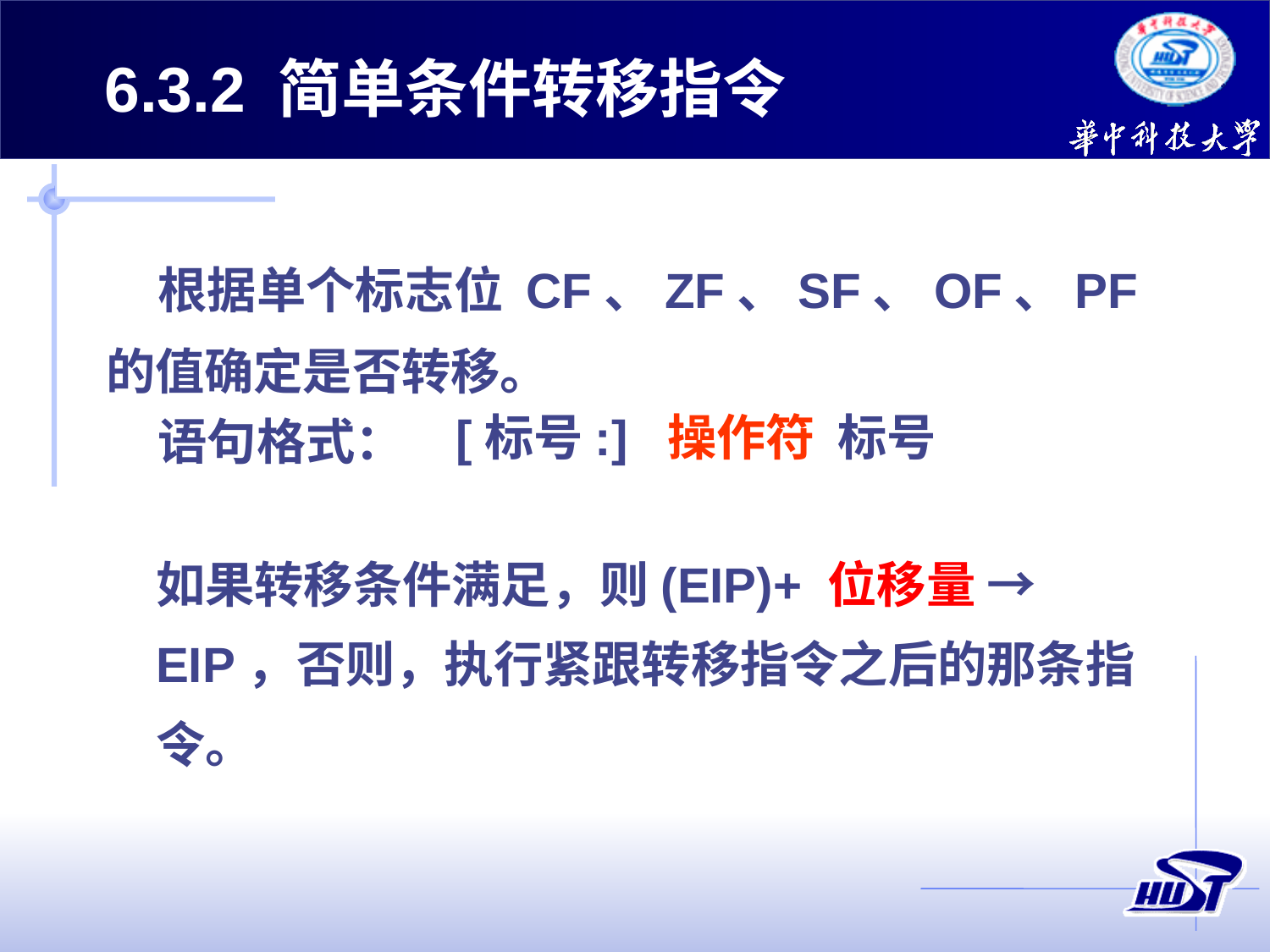

6.3.2 简单条件转移指令
   根据单个标志位 CF、ZF、SF、OF、PF的值确定是否转移。

[标号:]  操作符  标号
语句格式：
如果转移条件满足，则(EIP)+ 位移量 → EIP，否则，执行紧跟转移指令之后的那条指令。